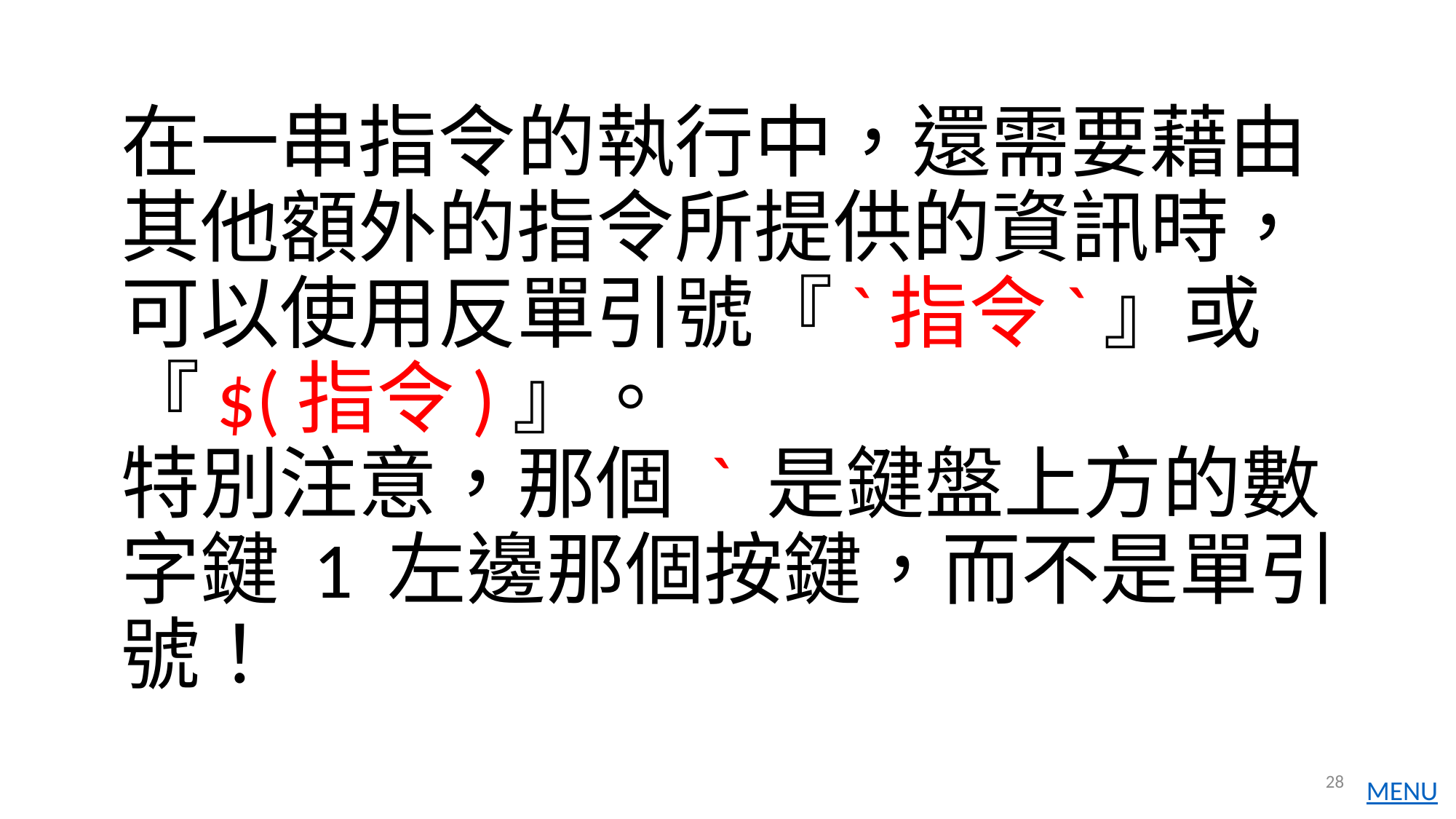

# 在一串指令的執行中，還需要藉由其他額外的指令所提供的資訊時， 可以使用反單引號『`指令`』或 『$(指令)』。 特別注意，那個 ` 是鍵盤上方的數字鍵 1 左邊那個按鍵，而不是單引號！
28